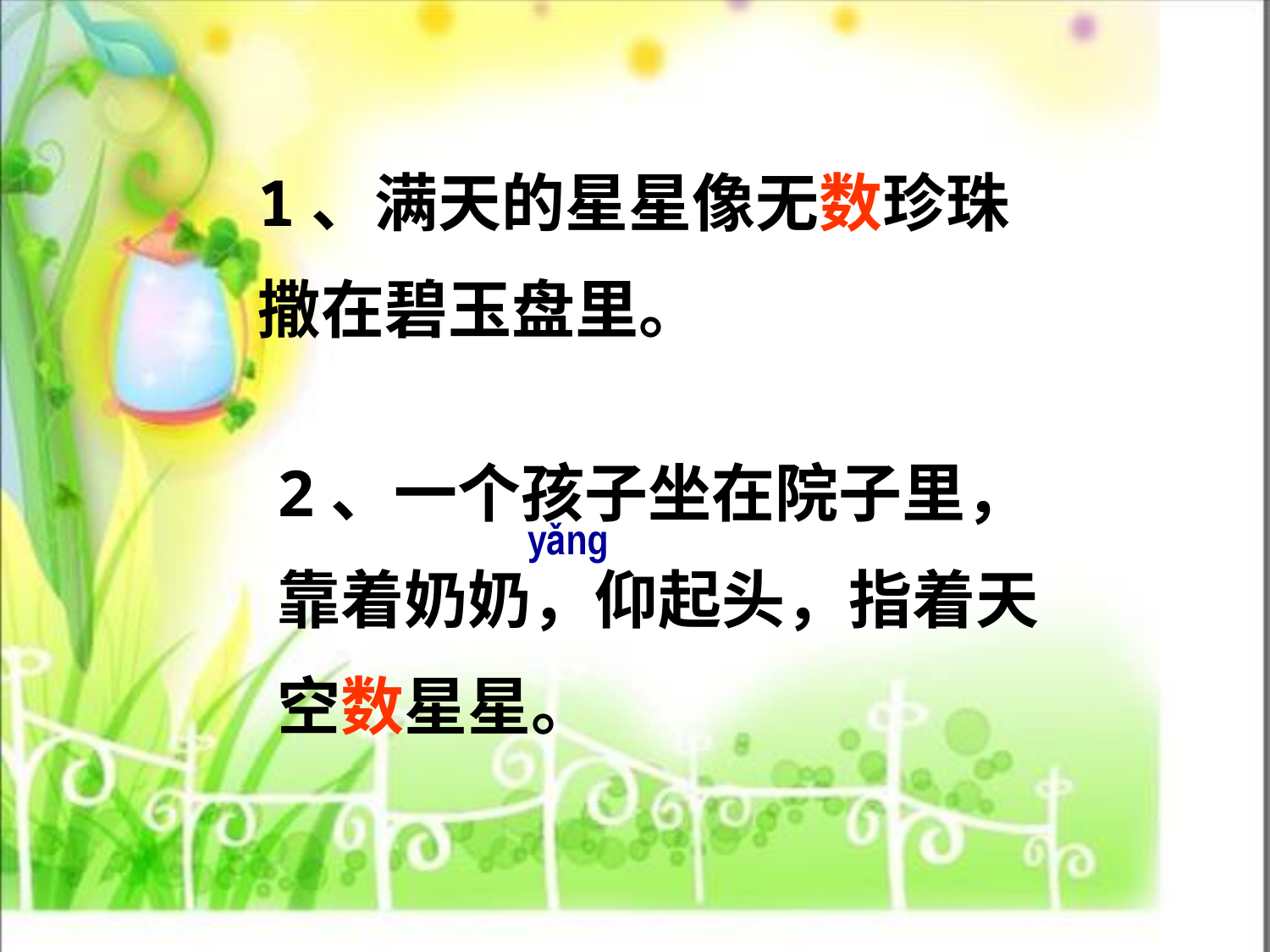

1、满天的星星像无数珍珠撒在碧玉盘里。
2、一个孩子坐在院子里，靠着奶奶，仰起头，指着天空数星星。
yǎng